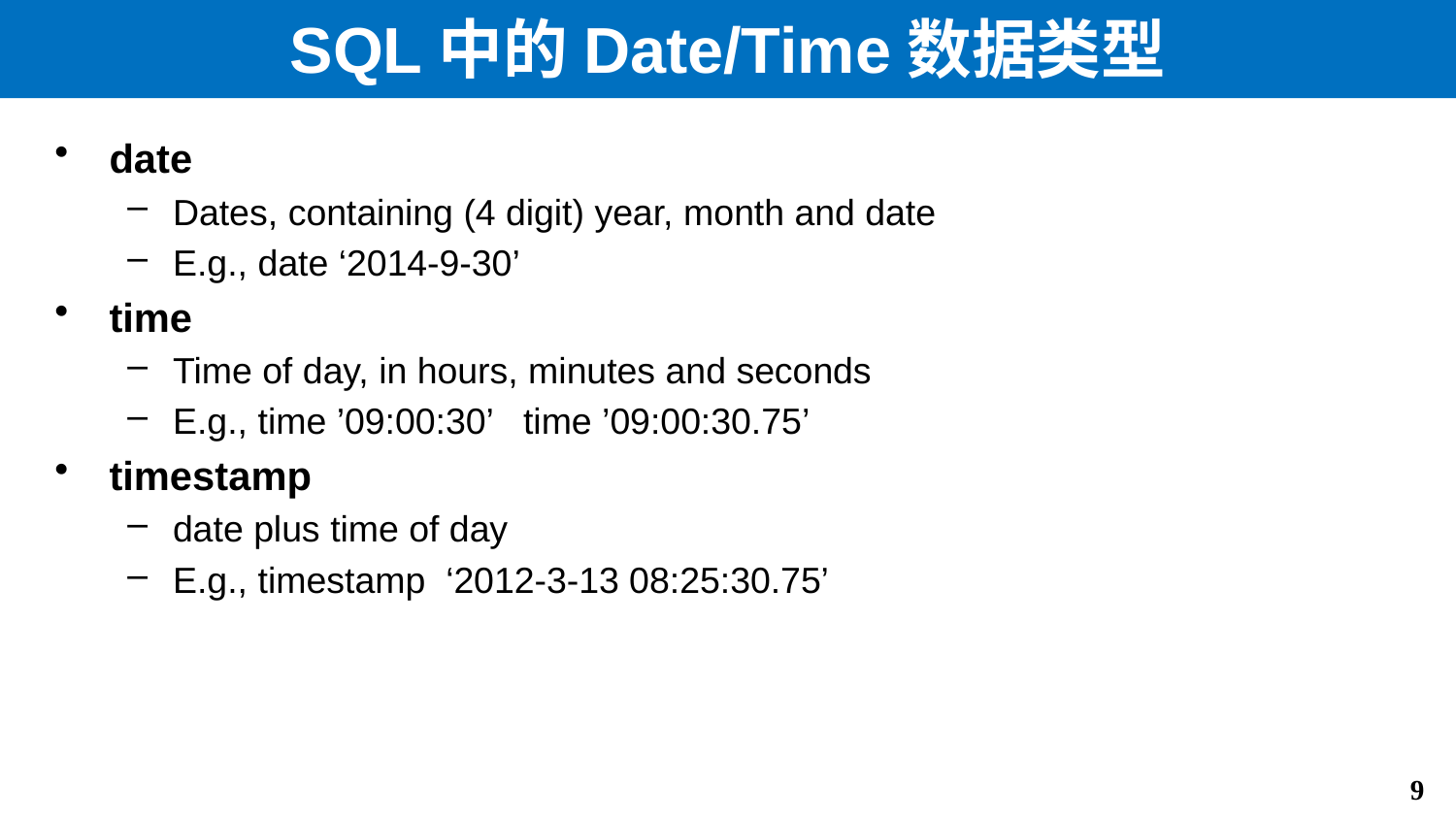

# SQL中的Date/Time数据类型
date
Dates, containing (4 digit) year, month and date
E.g., date ‘2014-9-30’
time
Time of day, in hours, minutes and seconds
E.g., time ’09:00:30’   time ’09:00:30.75’
timestamp
date plus time of day
E.g., timestamp  ‘2012-3-13 08:25:30.75’